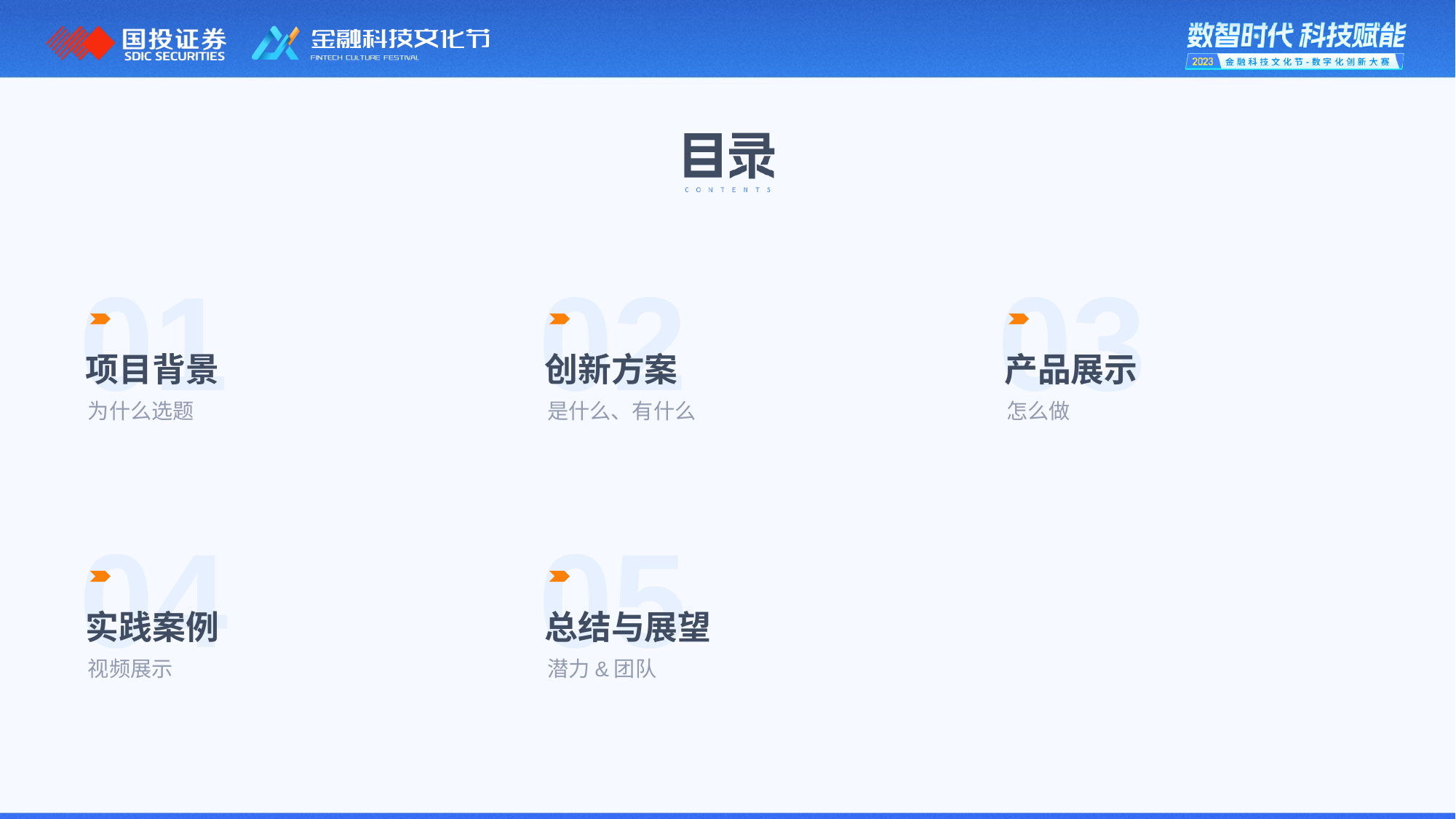

01

项目背景
为什么选题
02

创新方案
是什么、有什么
03

产品展示
怎么做
04

实践案例
视频展示
05

总结与展望
潜力&团队